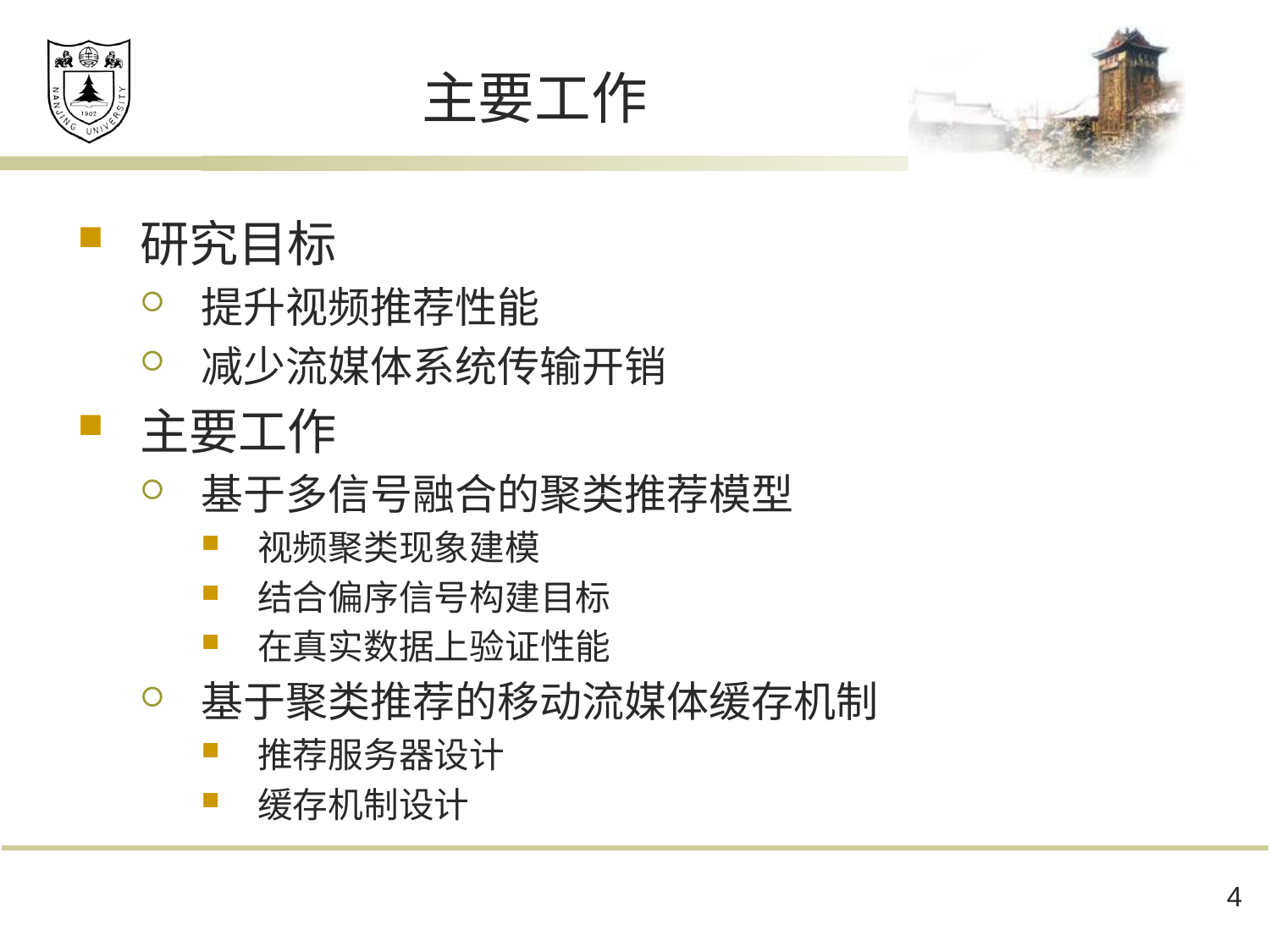

# 主要工作
研究目标
提升视频推荐性能
减少流媒体系统传输开销
主要工作
基于多信号融合的聚类推荐模型
视频聚类现象建模
结合偏序信号构建目标
在真实数据上验证性能
基于聚类推荐的移动流媒体缓存机制
推荐服务器设计
缓存机制设计

4